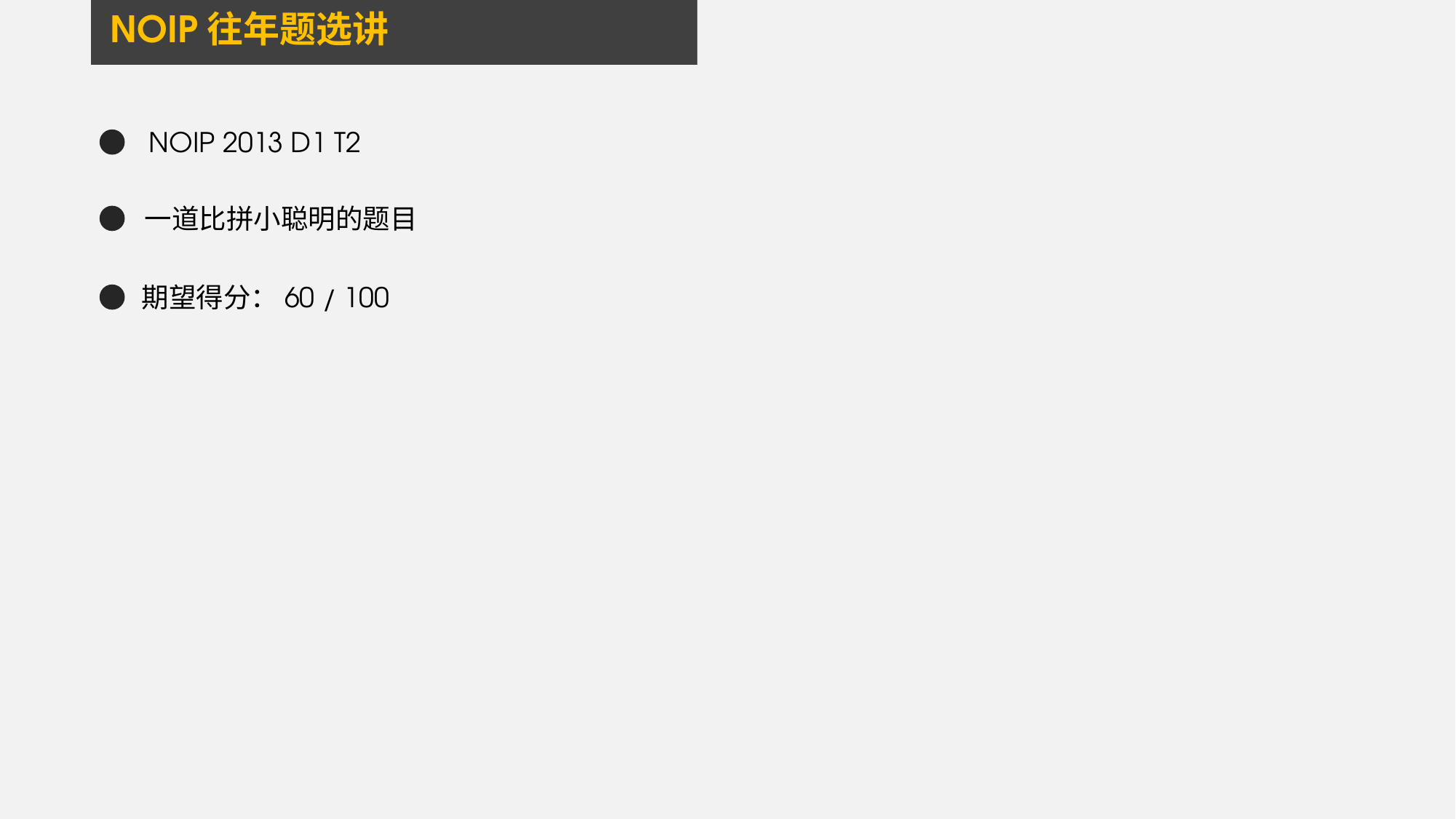

NOIP往年题选讲
NOIP 2013 D1 T2

一道比拼小聪明的题目

期望得分：60 / 100